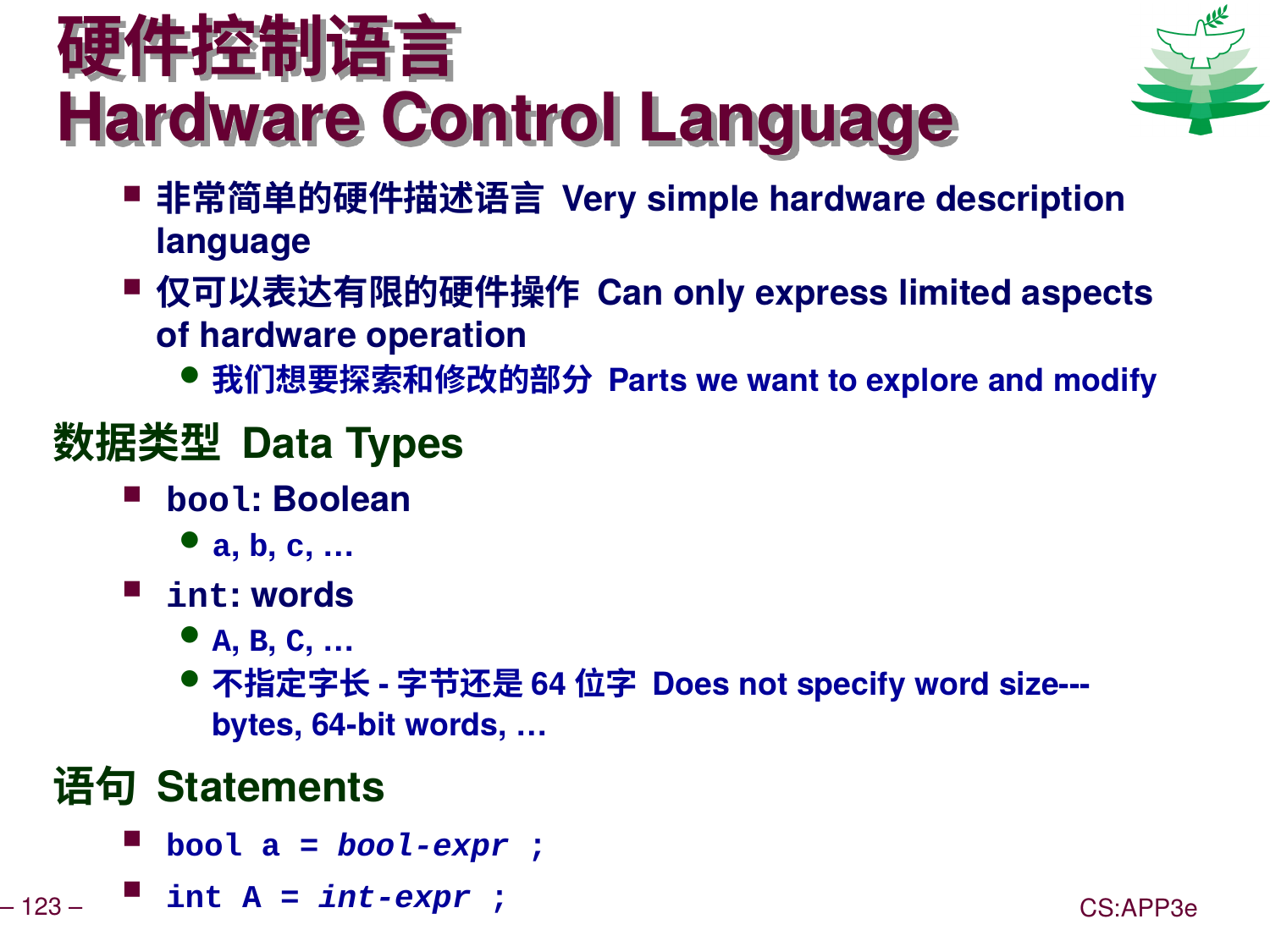

# 硬件控制语言 Hardware Control Language
非常简单的硬件描述语言 Very simple hardware description language
仅可以表达有限的硬件操作 Can only express limited aspects of hardware operation
我们想要探索和修改的部分 Parts we want to explore and modify
数据类型 Data Types
 bool: Boolean
a, b, c, …
 int: words
A, B, C, …
不指定字长-字节还是64位字 Does not specify word size---bytes, 64-bit words, …
语句 Statements
 bool a = bool-expr ;
 int A = int-expr ;